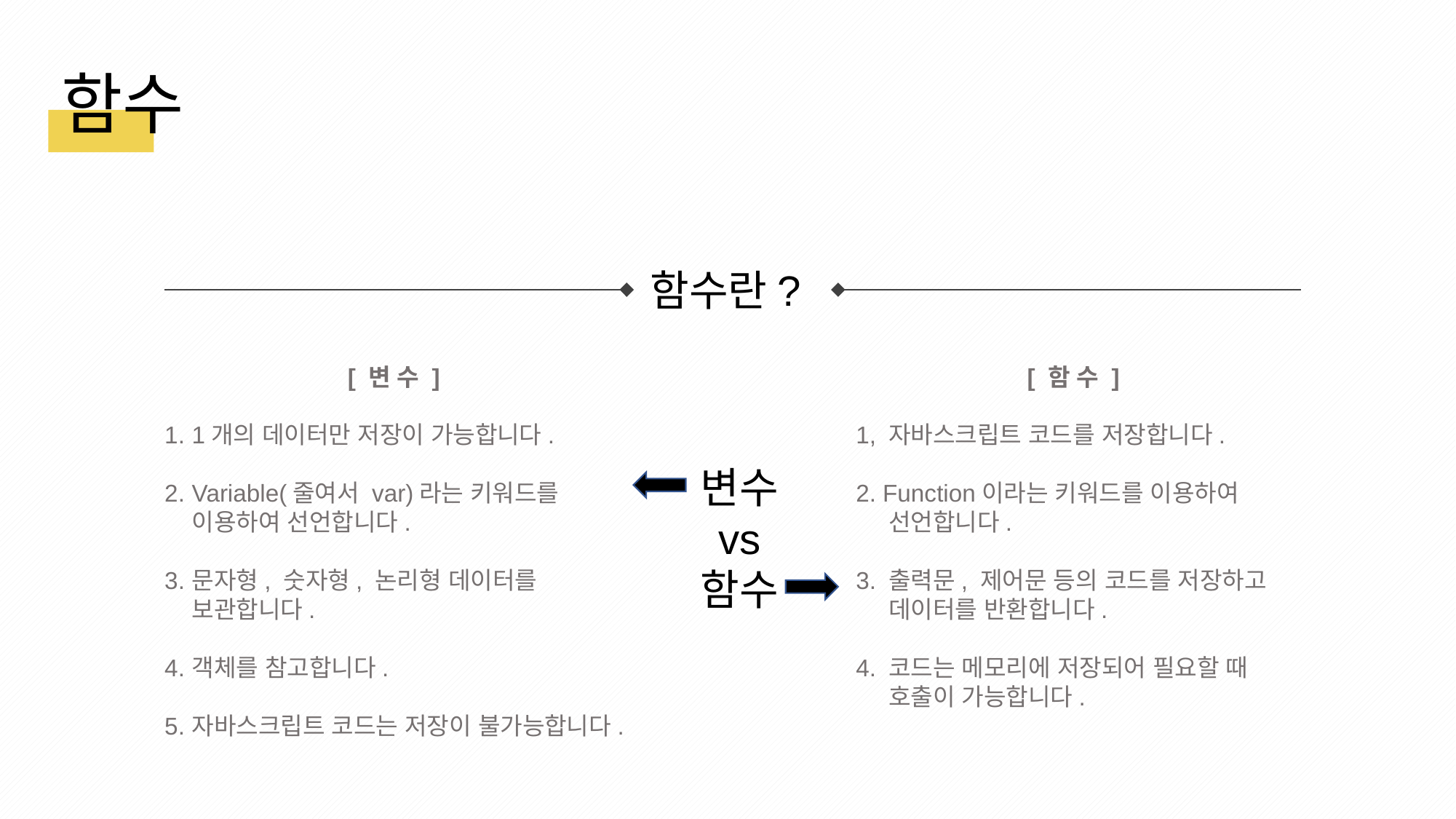

함수

함수란?

[ 함 수 ]

1, 자바스크립트 코드를 저장합니다.

2. Function이라는 키워드를 이용하여
    선언합니다.

3. 출력문, 제어문 등의 코드를 저장하고
    데이터를 반환합니다.

4. 코드는 메모리에 저장되어 필요할 때
    호출이 가능합니다.
[ 변 수 ]

1개의 데이터만 저장이 가능합니다.

Variable(줄여서 var)라는 키워드를 이용하여 선언합니다.

문자형, 숫자형, 논리형 데이터를 보관합니다.

객체를 참고합니다.

자바스크립트 코드는 저장이 불가능합니다.
변수
vs
함수